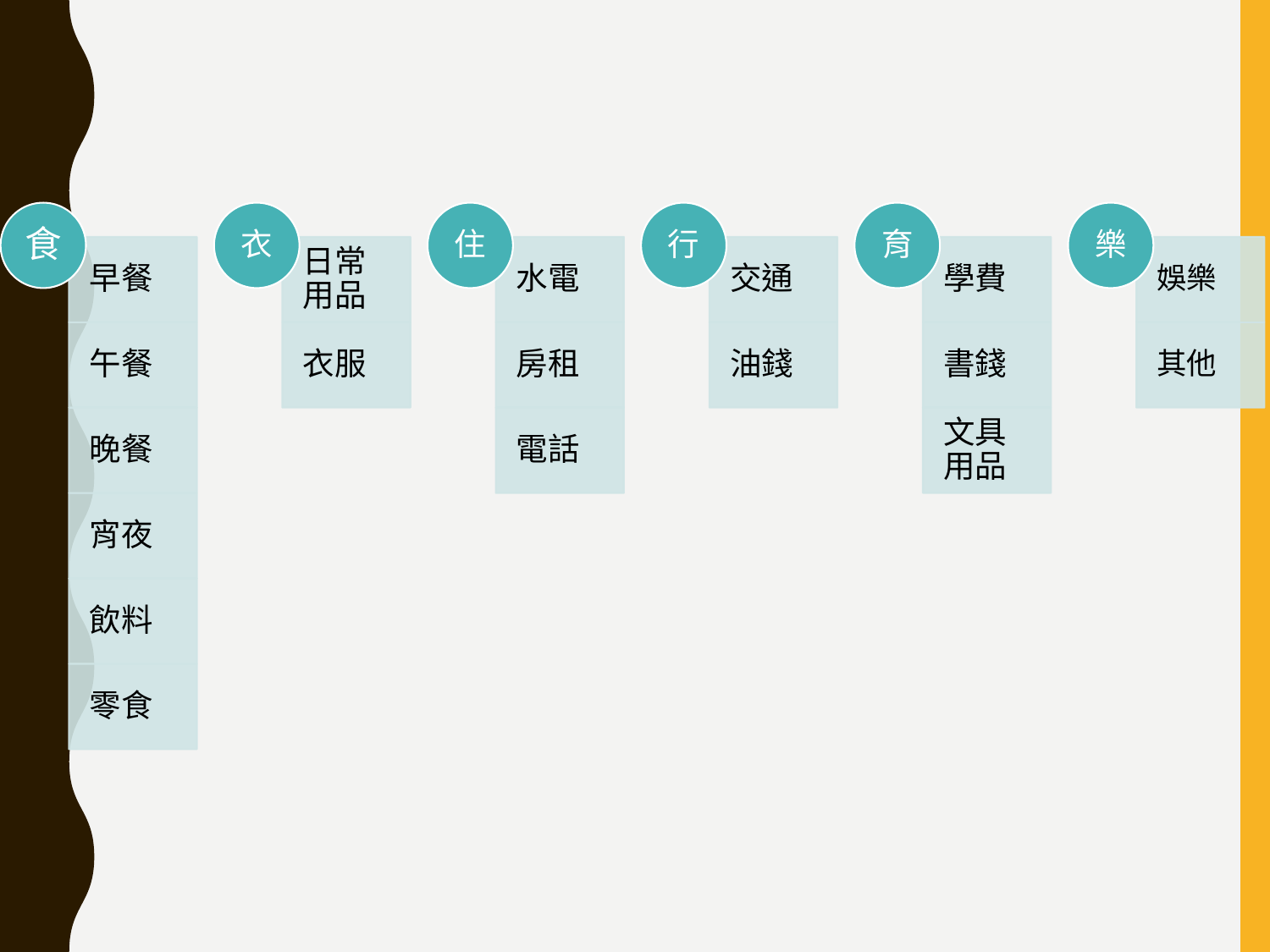

早餐
午餐
晚餐
宵夜
飲料
零食
食
日常用品
衣服
衣
水電
房租
電話
住
交通
油錢
行
學費
書錢
文具用品
育
娛樂
其他
樂